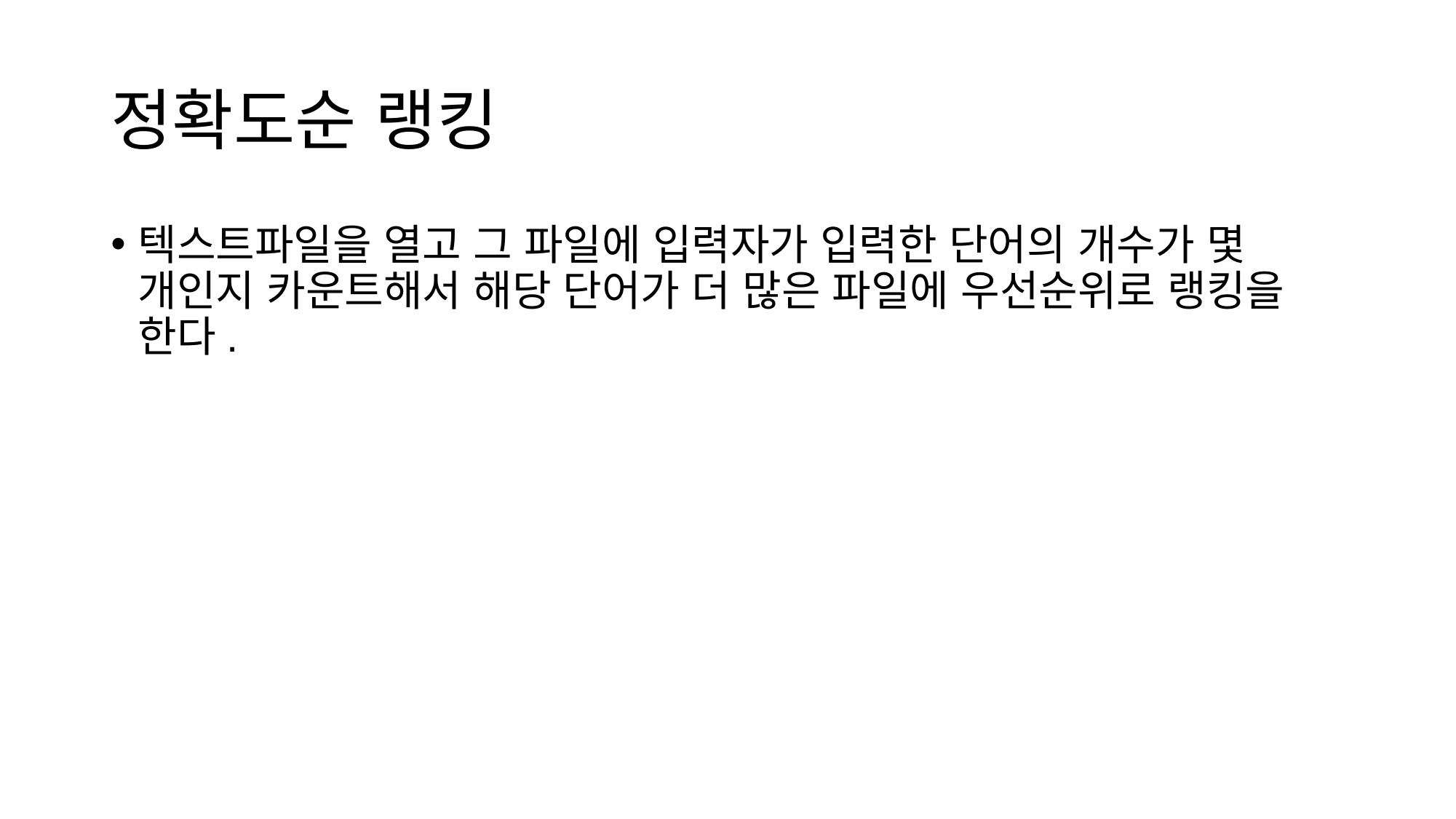

# 정확도순 랭킹
텍스트파일을 열고 그 파일에 입력자가 입력한 단어의 개수가 몇 개인지 카운트해서 해당 단어가 더 많은 파일에 우선순위로 랭킹을 한다.